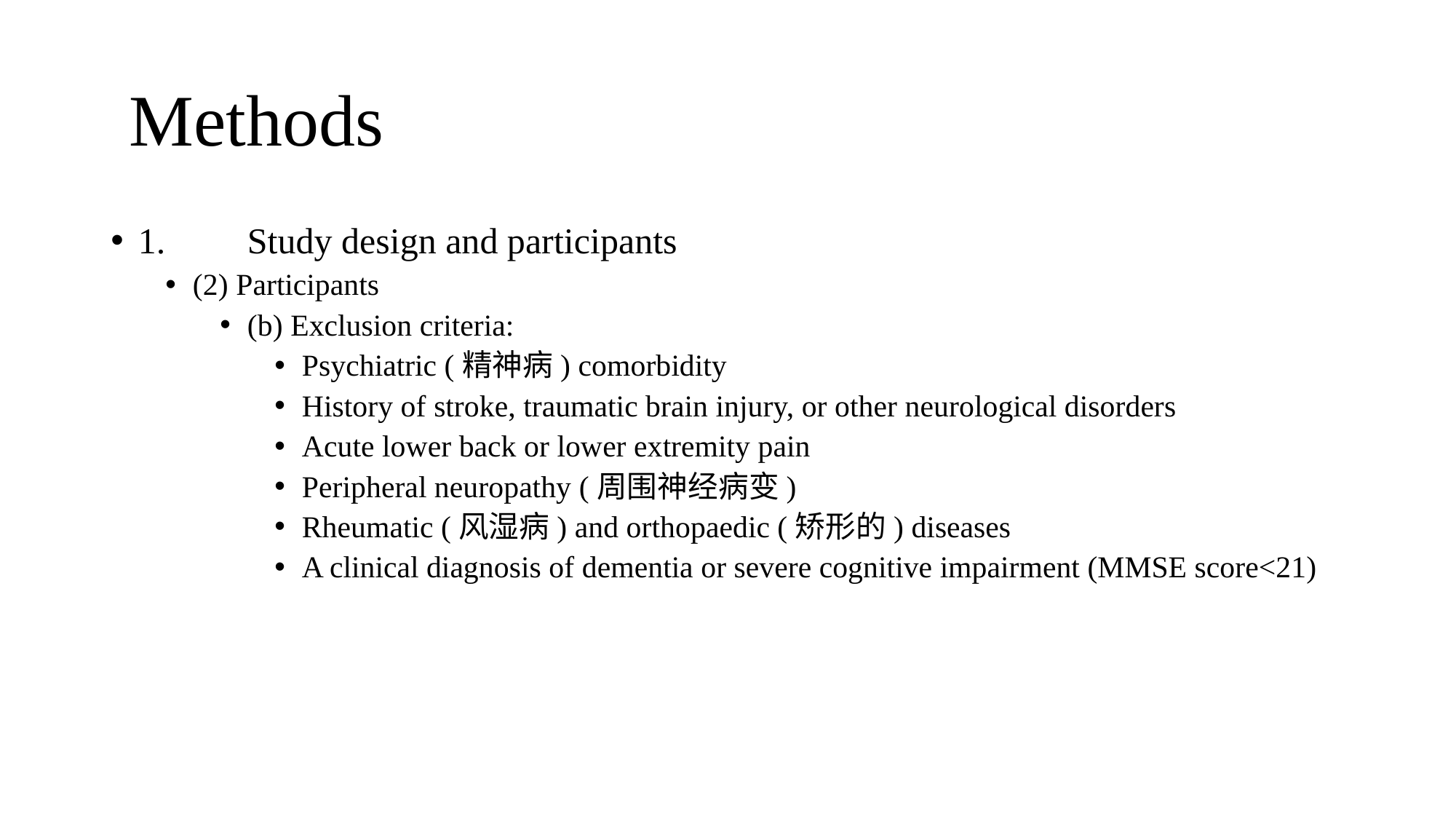

# Methods
1.	Study design and participants
(2) Participants
(b) Exclusion criteria:
Psychiatric (精神病) comorbidity
History of stroke, traumatic brain injury, or other neurological disorders
Acute lower back or lower extremity pain
Peripheral neuropathy (周围神经病变)
Rheumatic (风湿病) and orthopaedic (矫形的) diseases
A clinical diagnosis of dementia or severe cognitive impairment (MMSE score<21)